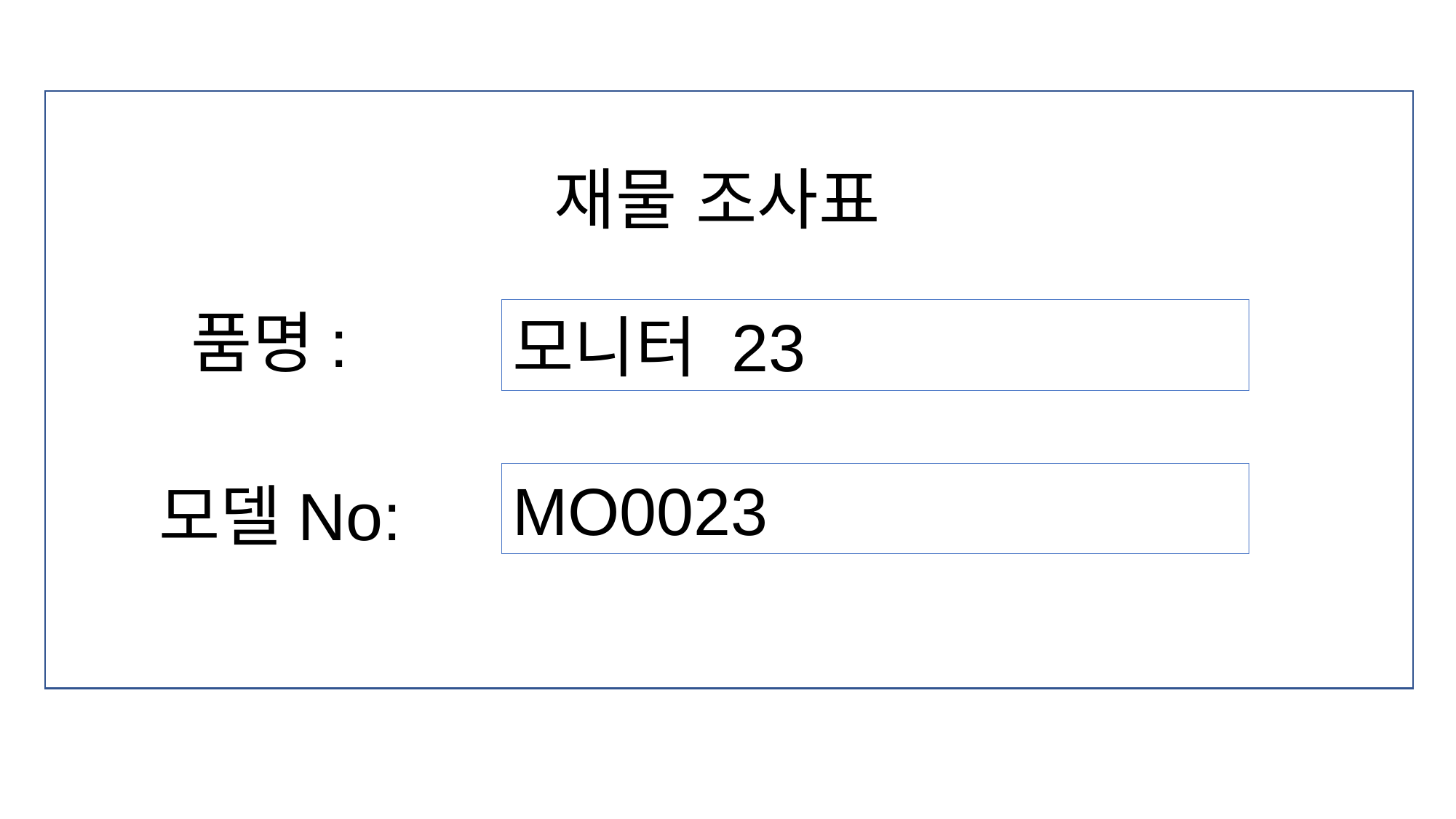

재물 조사표
품명:
모니터 23
MO0023
모델No: